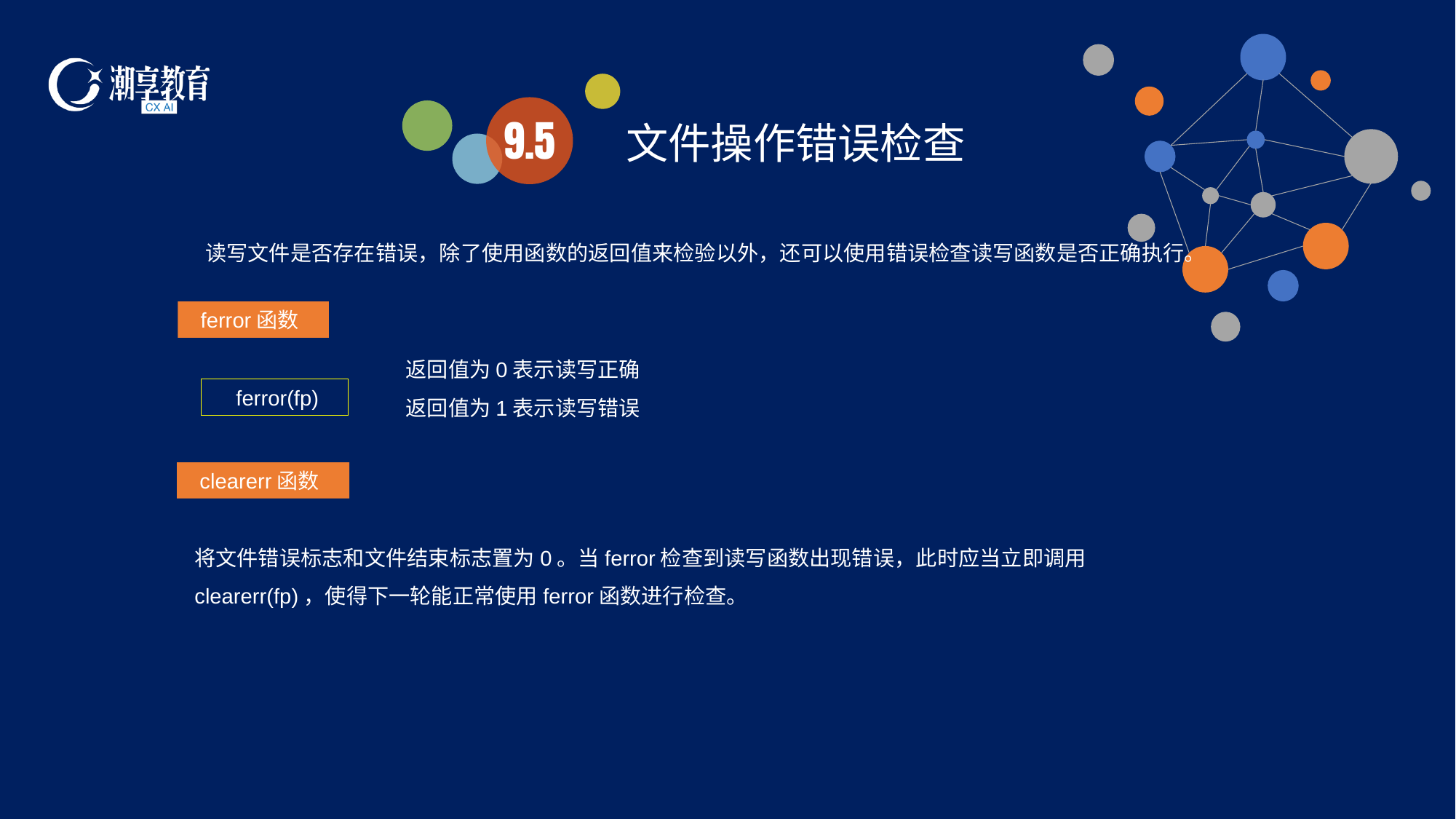

9.5

文件操作错误检查
读写文件是否存在错误，除了使用函数的返回值来检验以外，还可以使用错误检查读写函数是否正确执行。
  ferror函数
返回值为0表示读写正确
返回值为1表示读写错误
    ferror(fp)
  clearerr函数
将文件错误标志和文件结束标志置为0。当ferror检查到读写函数出现错误，此时应当立即调用clearerr(fp)，使得下一轮能正常使用ferror函数进行检查。